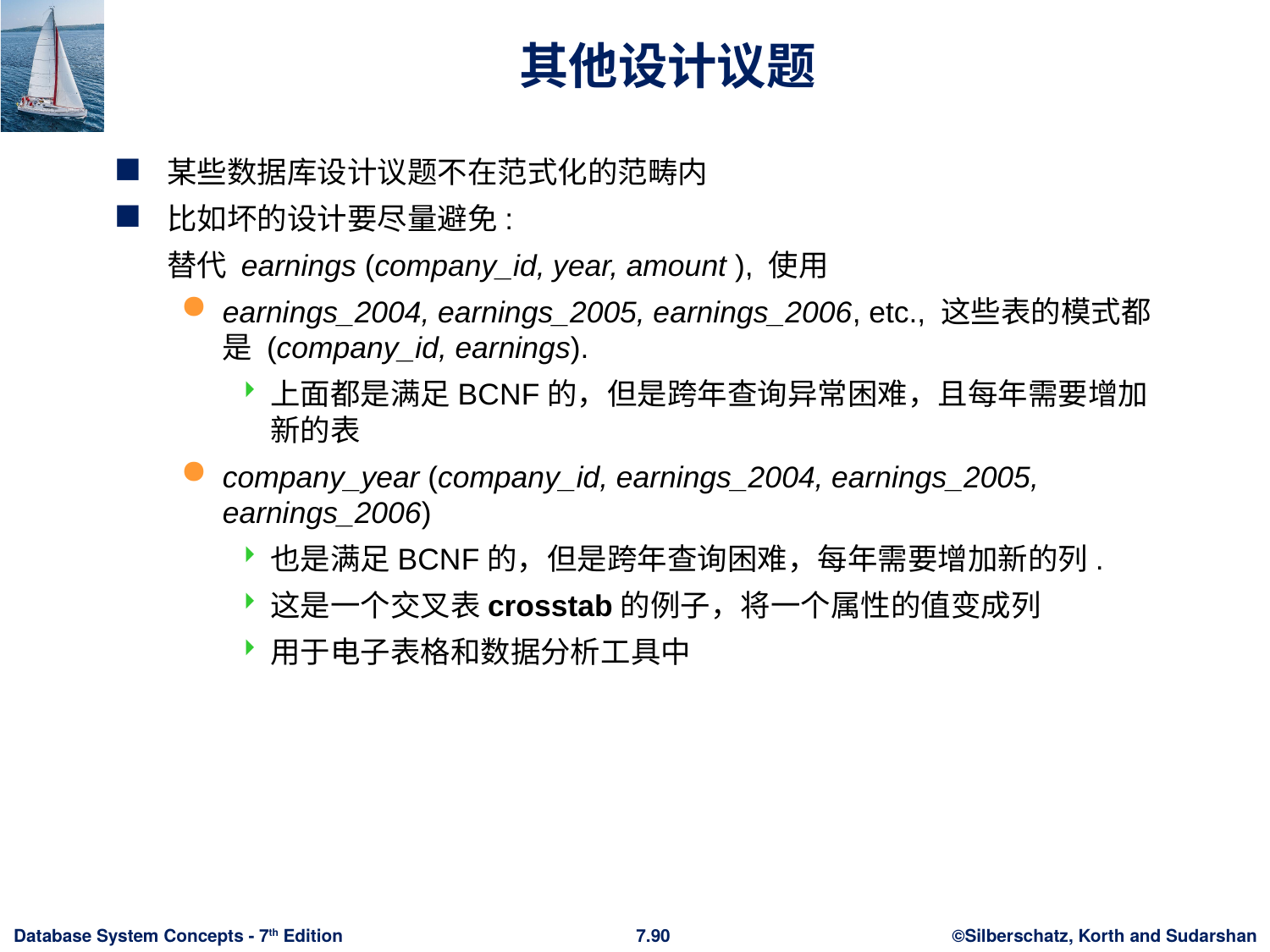

# 其他设计议题
某些数据库设计议题不在范式化的范畴内
比如坏的设计要尽量避免:
	替代 earnings (company_id, year, amount ), 使用
earnings_2004, earnings_2005, earnings_2006, etc., 这些表的模式都是 (company_id, earnings).
上面都是满足BCNF的，但是跨年查询异常困难，且每年需要增加新的表
company_year (company_id, earnings_2004, earnings_2005,
earnings_2006)
也是满足BCNF的，但是跨年查询困难，每年需要增加新的列.
这是一个交叉表crosstab的例子，将一个属性的值变成列
用于电子表格和数据分析工具中